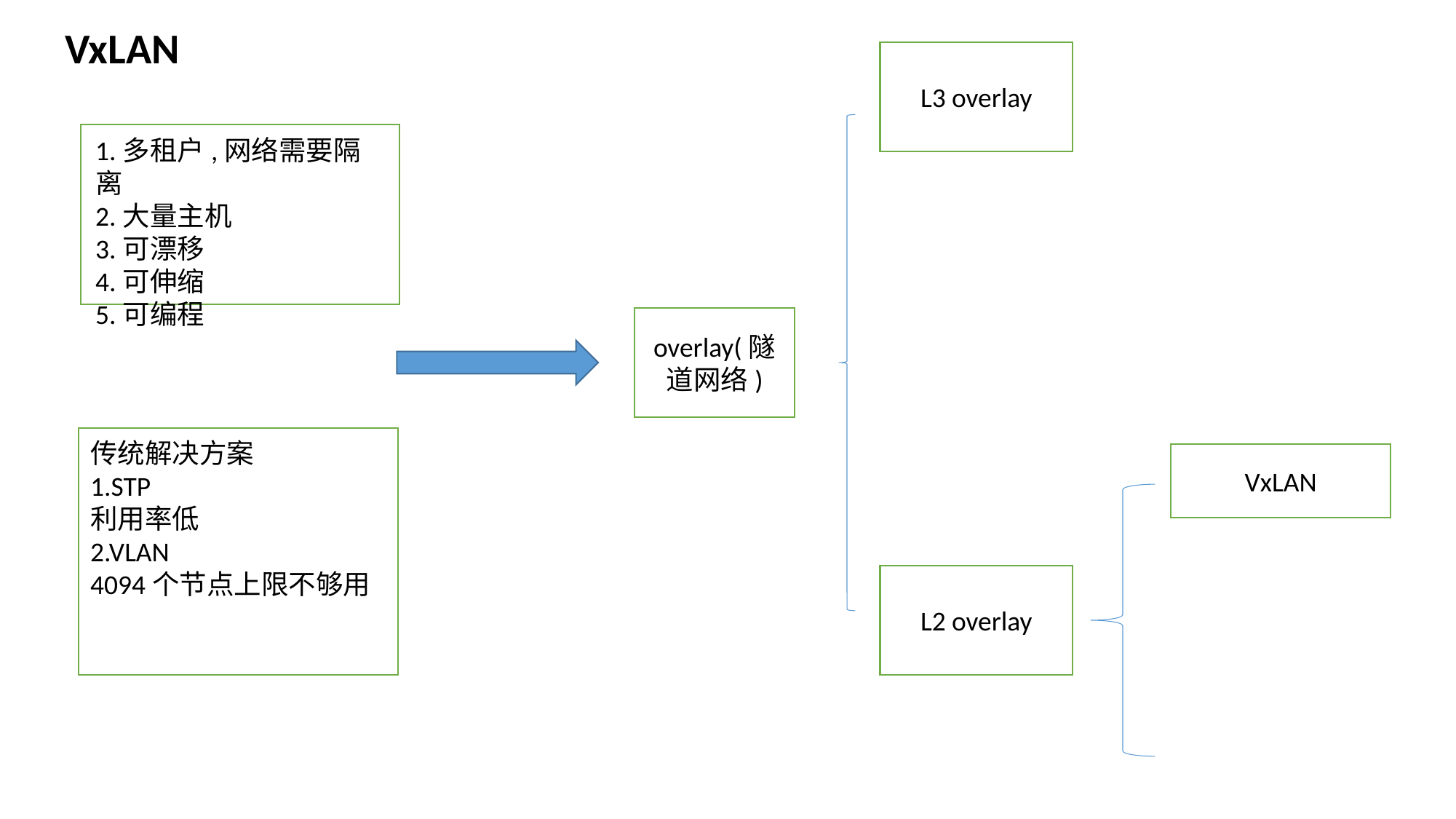

VxLAN
L3 overlay

1.多租户,网络需要隔离
2.大量主机
3.可漂移
4.可伸缩
5.可编程
overlay(隧道网络)

传统解决方案
1.STP
利用率低
2.VLAN
4094个节点上限不够用
VxLAN

L2 overlay